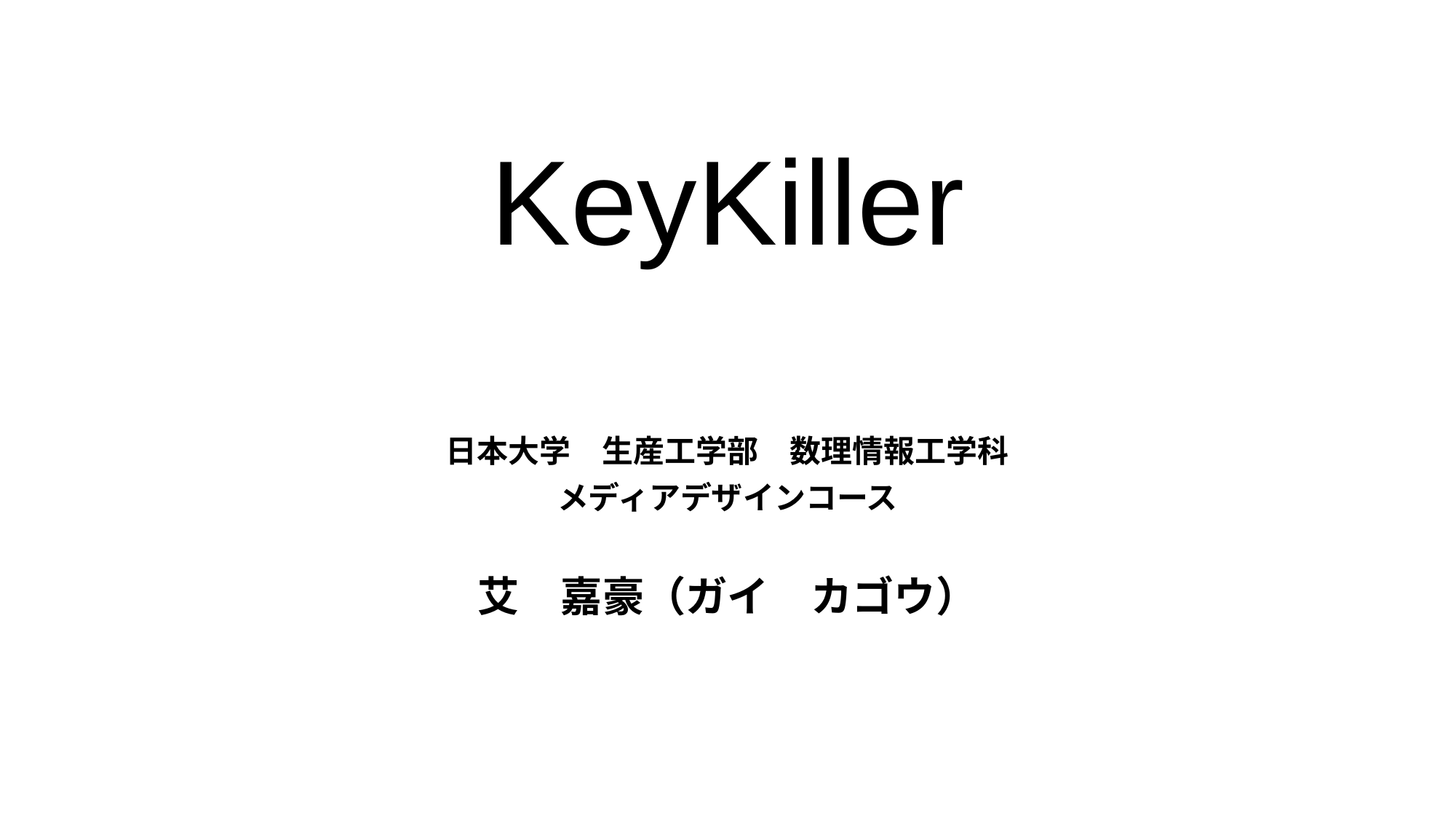

# KeyKiller
日本大学　生産工学部　数理情報工学科
メディアデザインコース

艾　嘉豪（ガイ　カゴウ）